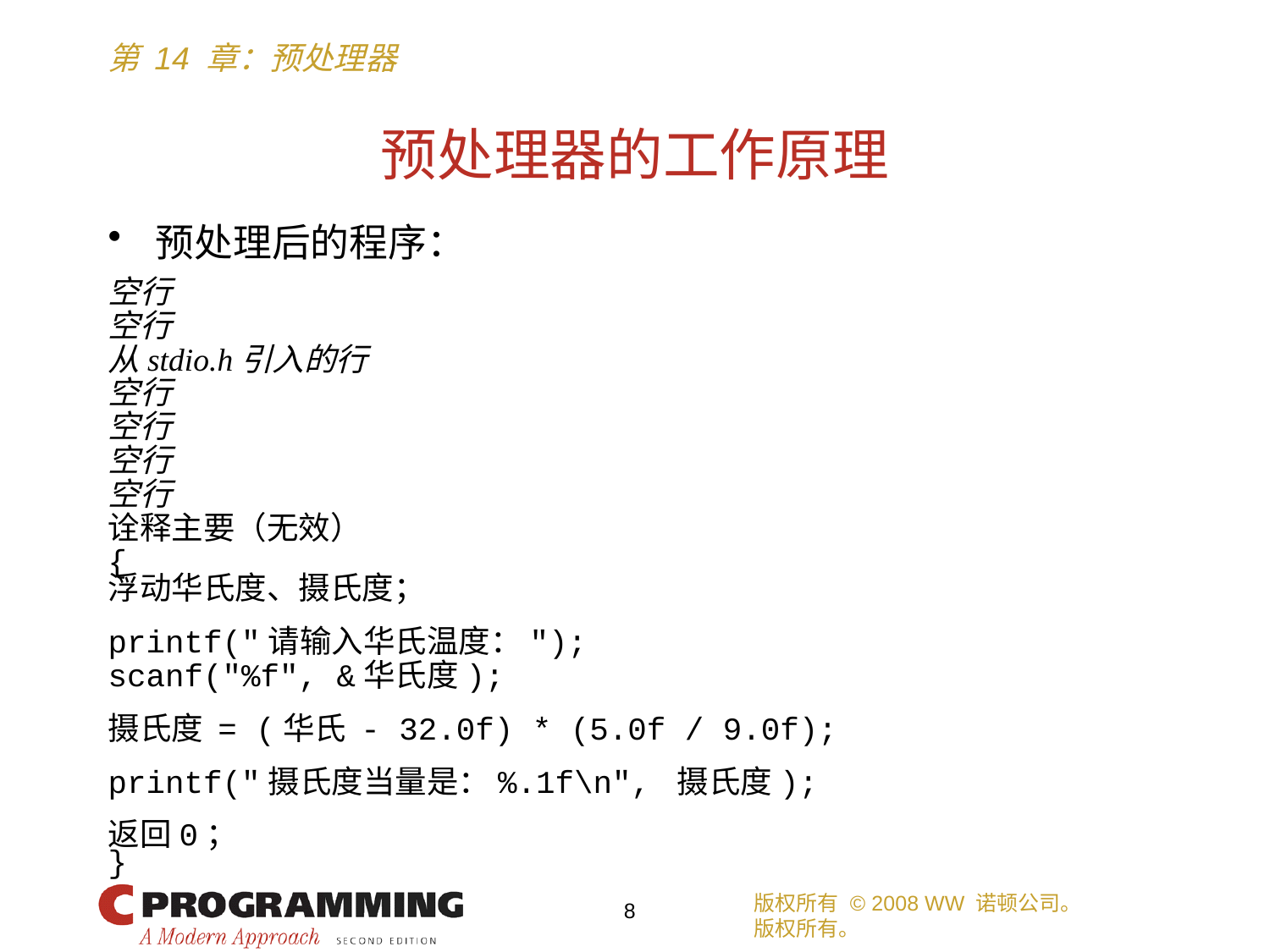

# 预处理器的工作原理
预处理后的程序：
空行
空行
从stdio.h引入的行
空行
空行
空行
空行
诠释主要（无效）
{
浮动华氏度、摄氏度；

printf("请输入华氏温度：");
scanf("%f", &华氏度);

摄氏度 = (华氏 - 32.0f) * (5.0f / 9.0f);

printf("摄氏度当量是：%.1f\n", 摄氏度);

返回0；
}
版权所有 © 2008 WW 诺顿公司。
版权所有。
8